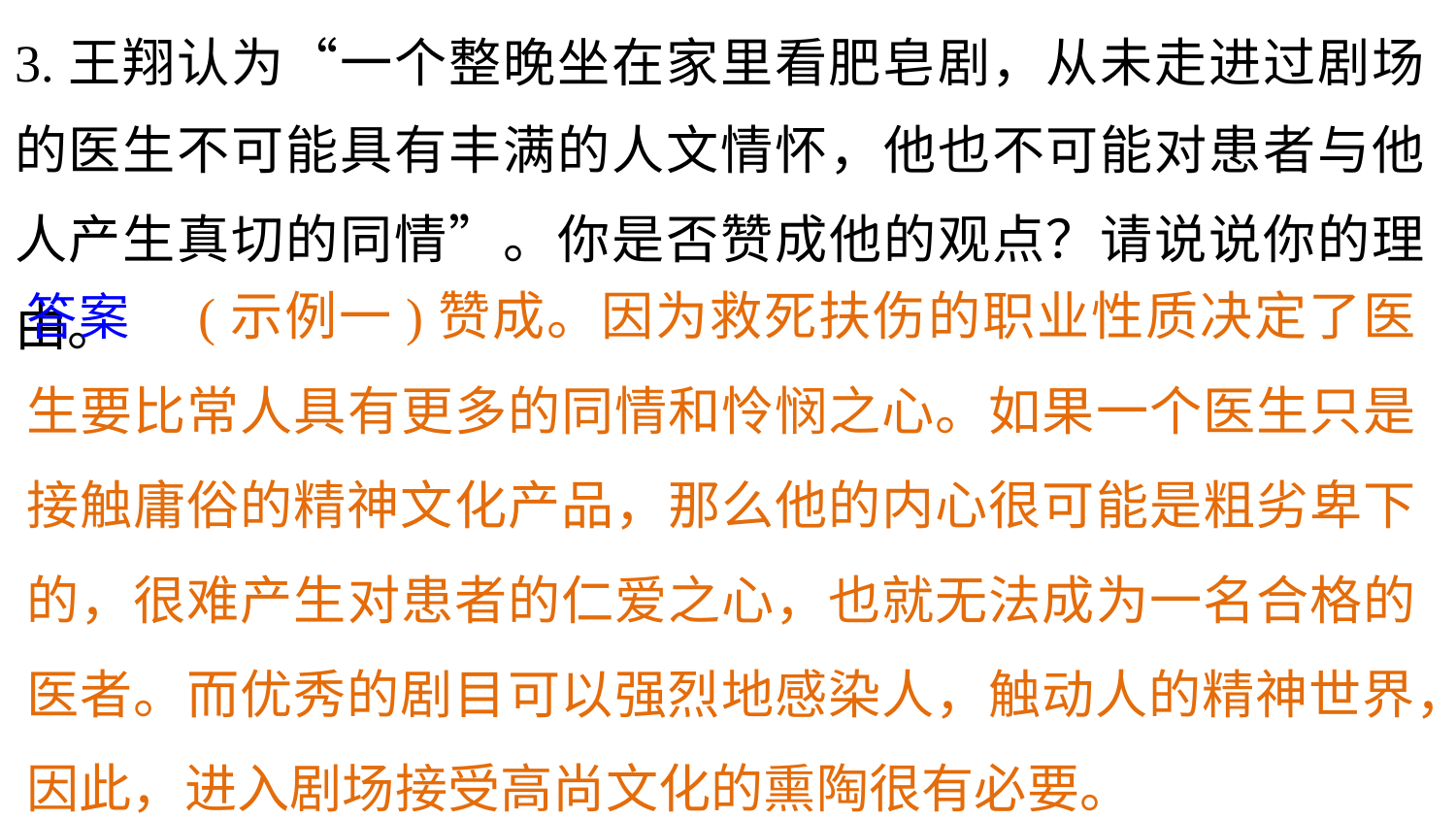

3.王翔认为“一个整晚坐在家里看肥皂剧，从未走进过剧场的医生不可能具有丰满的人文情怀，他也不可能对患者与他人产生真切的同情”。你是否赞成他的观点？请说说你的理由。
答案　(示例一)赞成。因为救死扶伤的职业性质决定了医生要比常人具有更多的同情和怜悯之心。如果一个医生只是接触庸俗的精神文化产品，那么他的内心很可能是粗劣卑下的，很难产生对患者的仁爱之心，也就无法成为一名合格的医者。而优秀的剧目可以强烈地感染人，触动人的精神世界，因此，进入剧场接受高尚文化的熏陶很有必要。